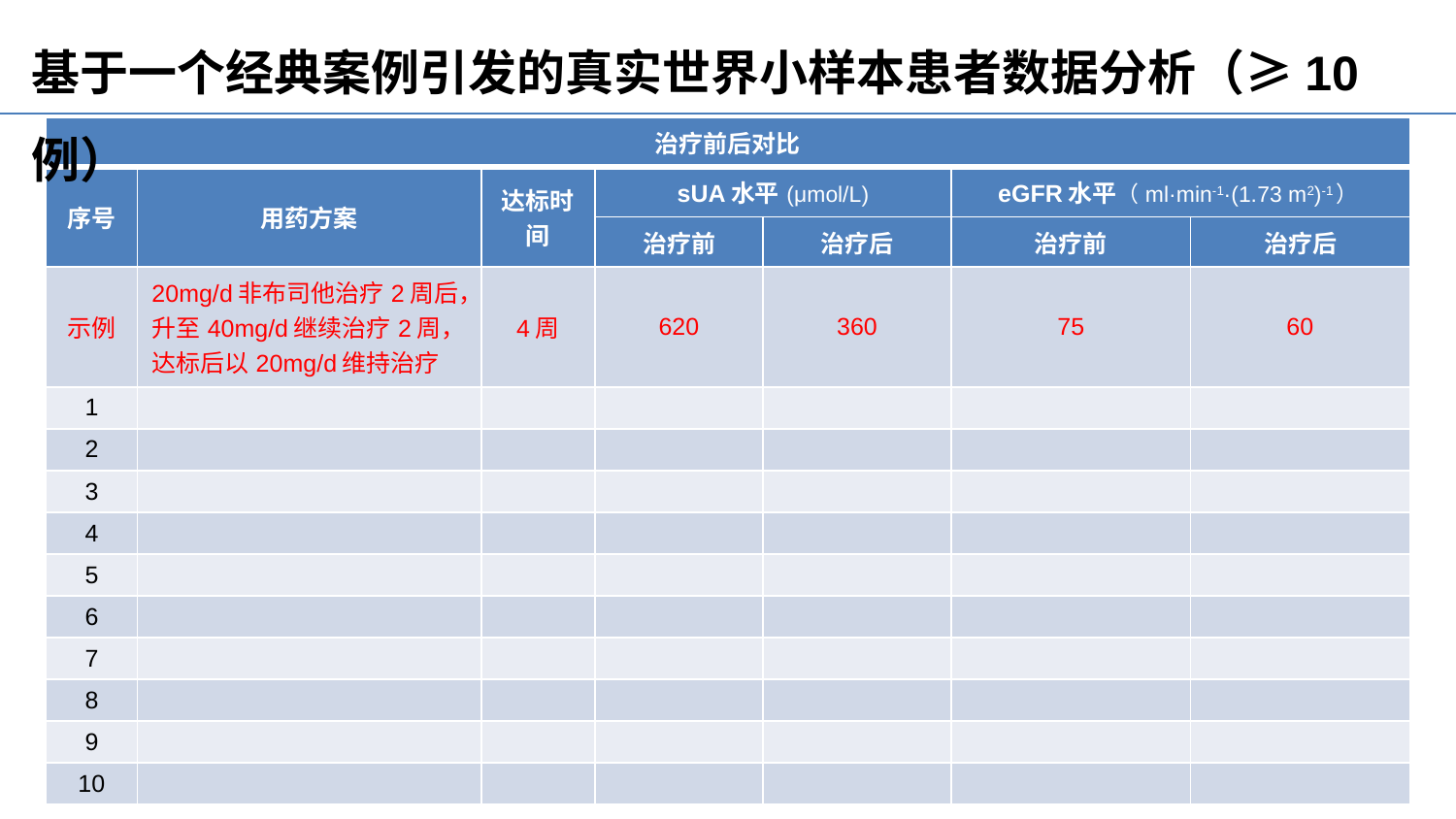

基于一个经典案例引发的真实世界小样本患者数据分析（≥10例）
| 治疗前后对比 |  |  |  |  |  |  |
| --- | --- | --- | --- | --- | --- | --- |
| 序号 | 用药方案 | 达标时间 | sUA水平(μmol/L) |  | eGFR水平（ml·min-1·(1.73 m2)-1） |  |
|  |  |  | 治疗前 | 治疗后 | 治疗前 | 治疗后 |
| 示例 | 20mg/d非布司他治疗2周后，升至40mg/d继续治疗2周，达标后以20mg/d维持治疗 | 4周 | 620 | 360 | 75 | 60 |
| 1 |  |  |  |  |  |  |
| 2 |  |  |  |  |  |  |
| 3 |  |  |  |  |  |  |
| 4 |  |  |  |  |  |  |
| 5 |  |  |  |  |  |  |
| 6 |  |  |  |  |  |  |
| 7 |  |  |  |  |  |  |
| 8 |  |  |  |  |  |  |
| 9 |  |  |  |  |  |  |
| 10 |  |  |  |  |  |  |